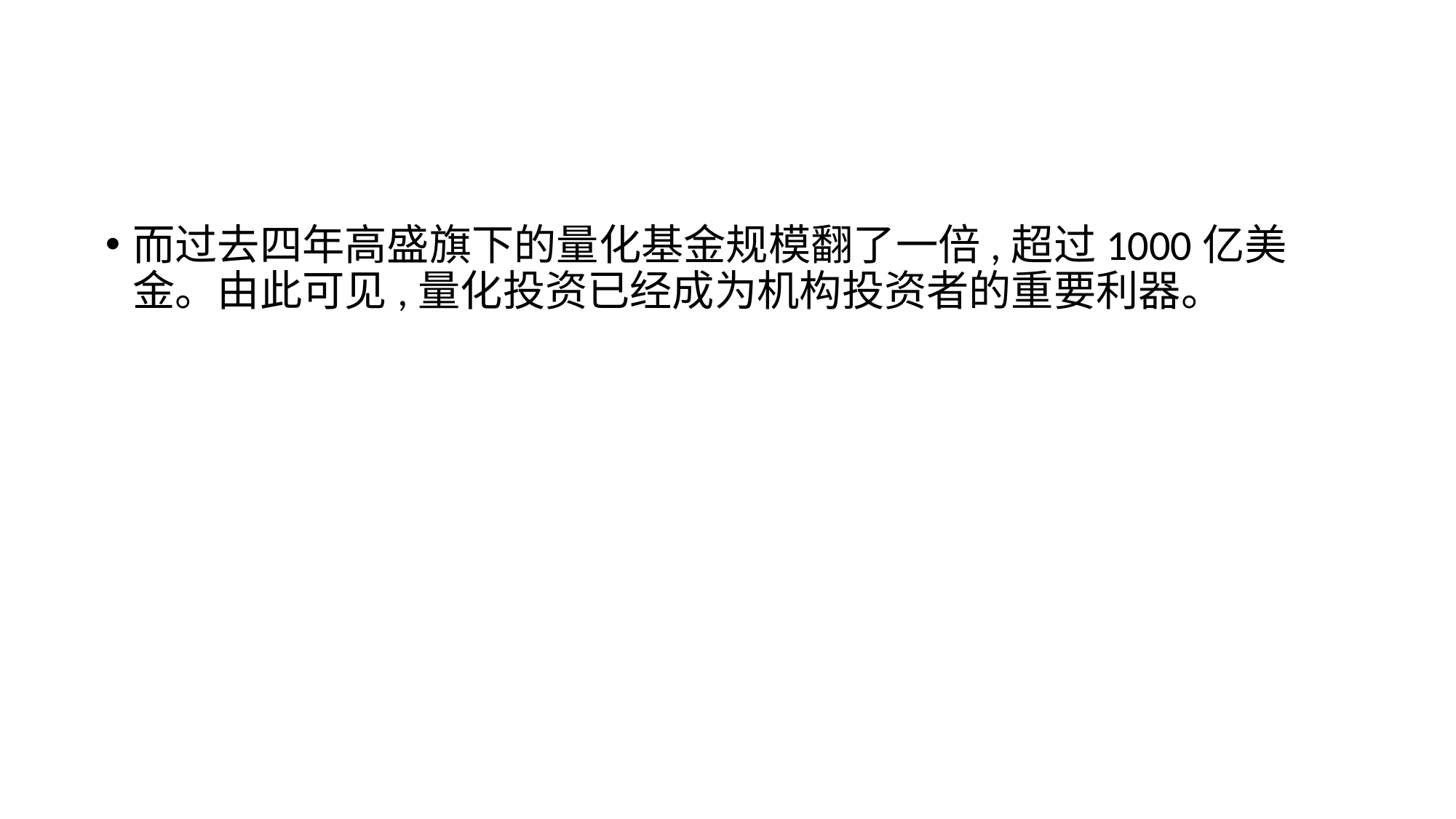

#
而过去四年高盛旗下的量化基金规模翻了一倍,超过1000亿美金。由此可见,量化投资已经成为机构投资者的重要利器。